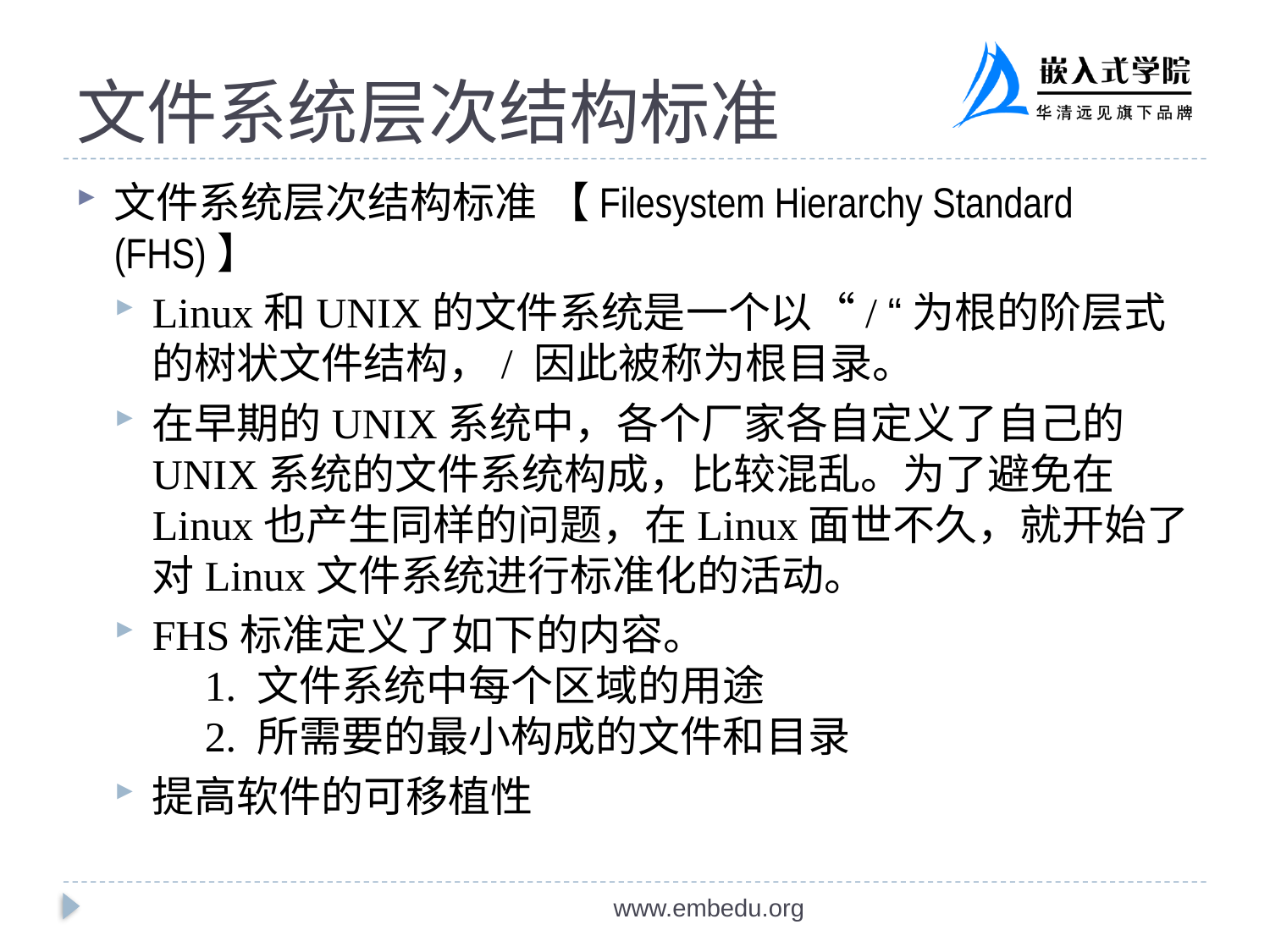

# 文件系统层次结构标准
文件系统层次结构标准 【Filesystem Hierarchy Standard (FHS)】
Linux和UNIX的文件系统是一个以“/ “为根的阶层式的树状文件结构，/ 因此被称为根目录。
在早期的UNIX系统中，各个厂家各自定义了自己的UNIX系统的文件系统构成，比较混乱。为了避免在Linux也产生同样的问题，在Linux面世不久，就开始了对Linux文件系统进行标准化的活动。
FHS标准定义了如下的内容。
　1. 文件系统中每个区域的用途
　2. 所需要的最小构成的文件和目录
提高软件的可移植性
www.embedu.org